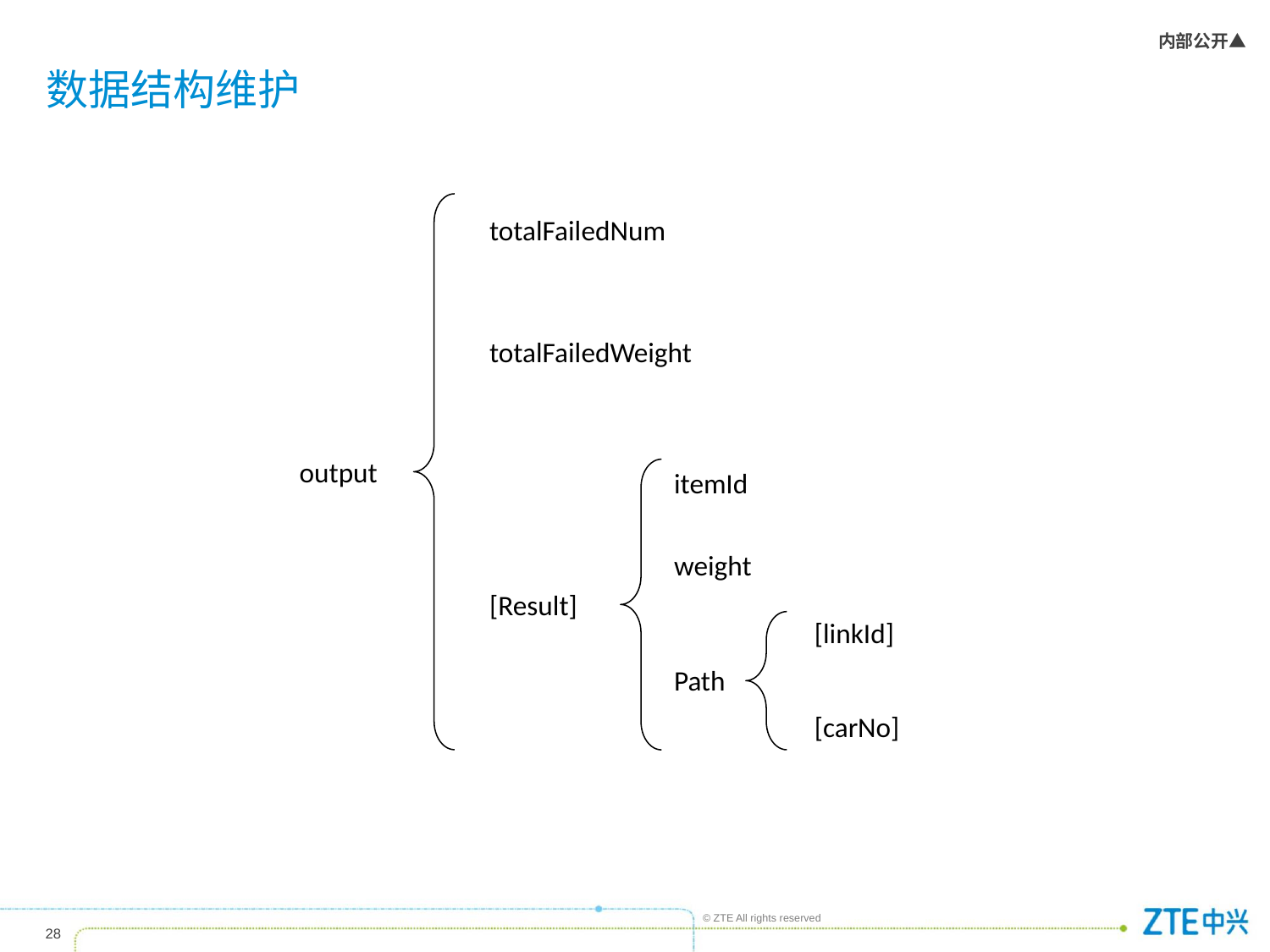

# 数据结构维护

totalFailedNum
totalFailedWeight
output

itemId
weight
[Result]
[linkId]

Path
[carNo]